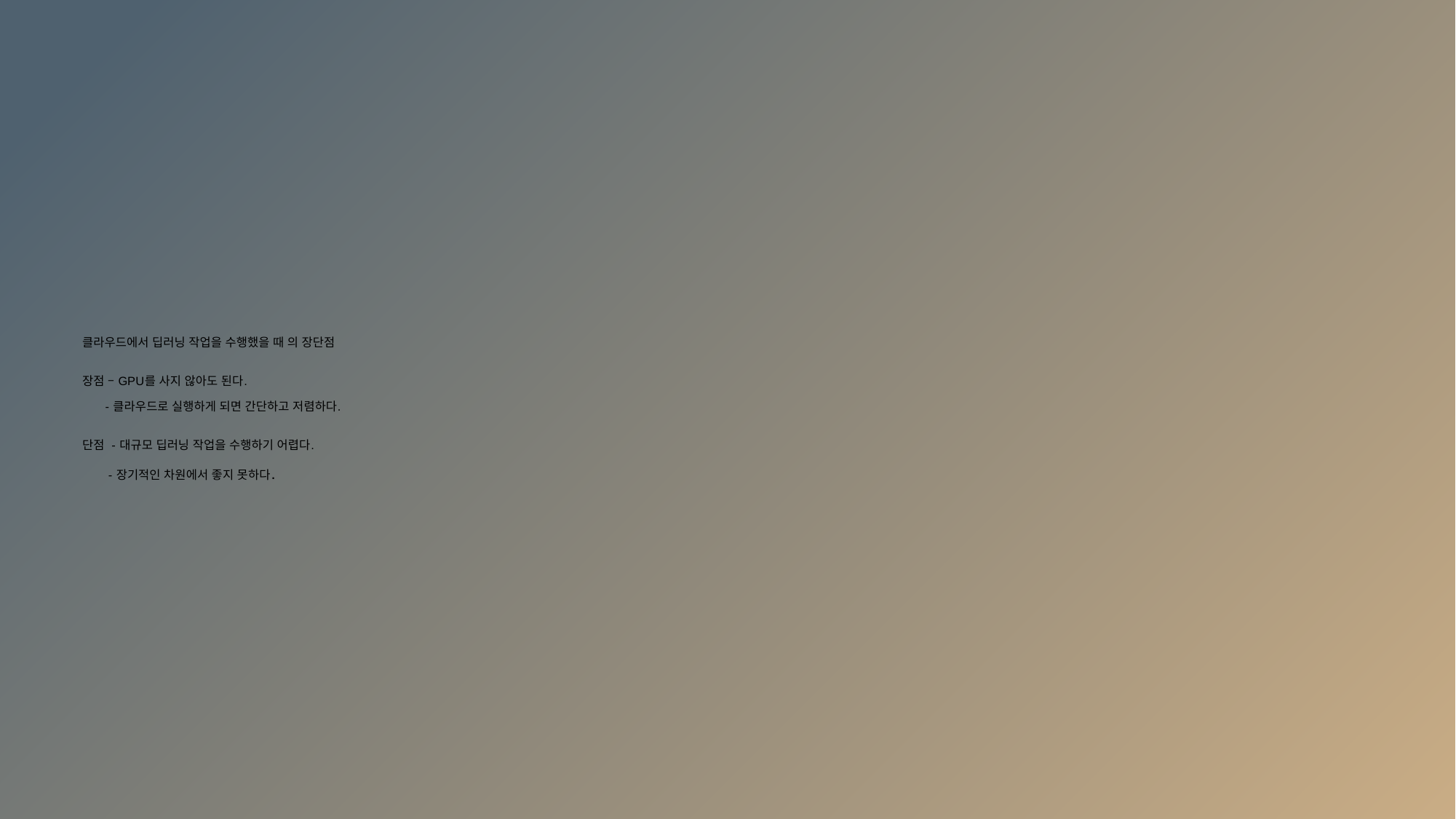

# 클라우드에서 딥러닝 작업을 수행했을 때 의 장단점 장점 – GPU를 사지 않아도 된다. - 클라우드로 실행하게 되면 간단하고 저렴하다. 단점  - 대규모 딥러닝 작업을 수행하기 어렵다. - 장기적인 차원에서 좋지 못하다.